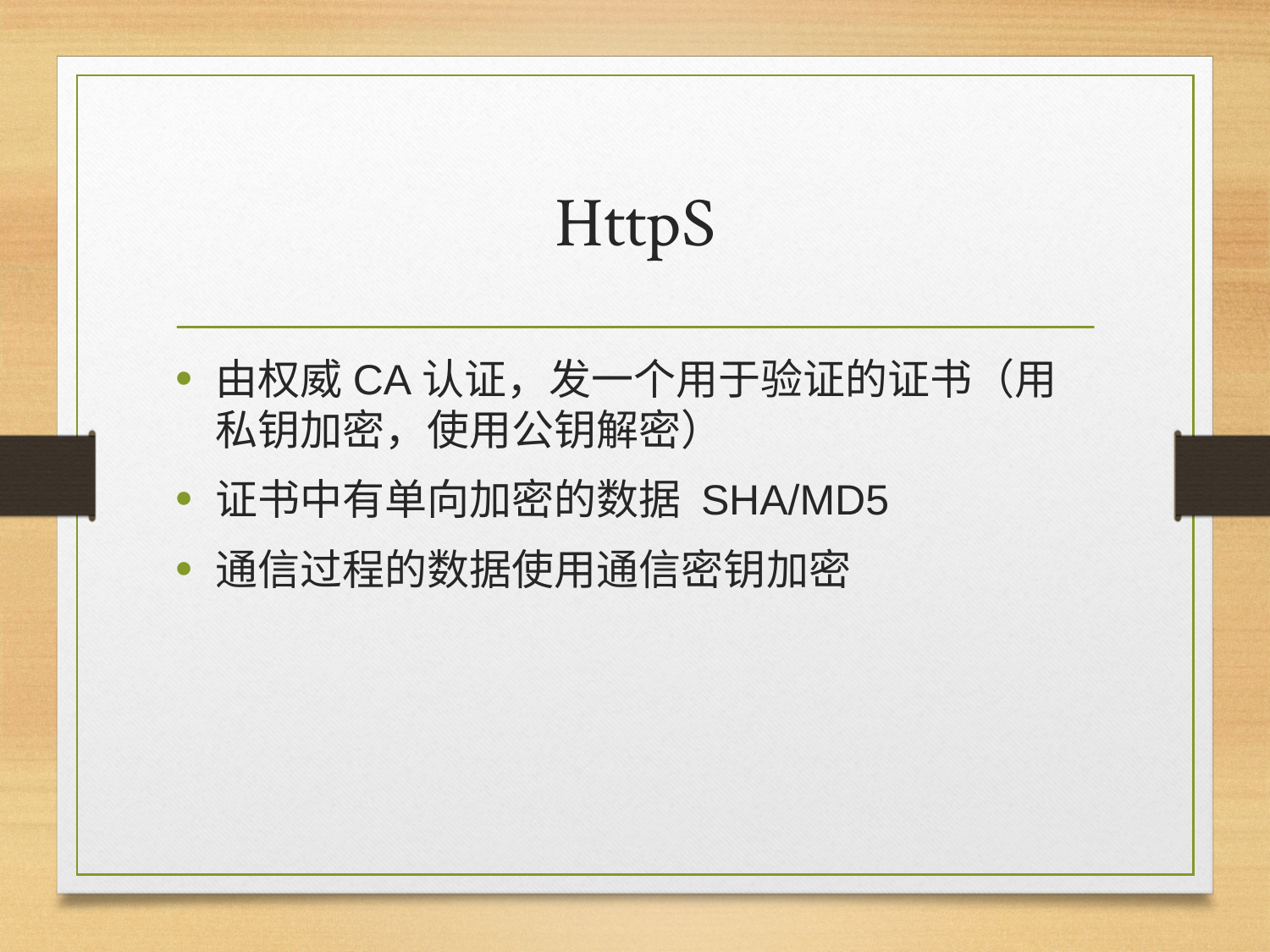

# HttpS
由权威CA认证，发一个用于验证的证书（用私钥加密，使用公钥解密）
证书中有单向加密的数据 SHA/MD5
通信过程的数据使用通信密钥加密